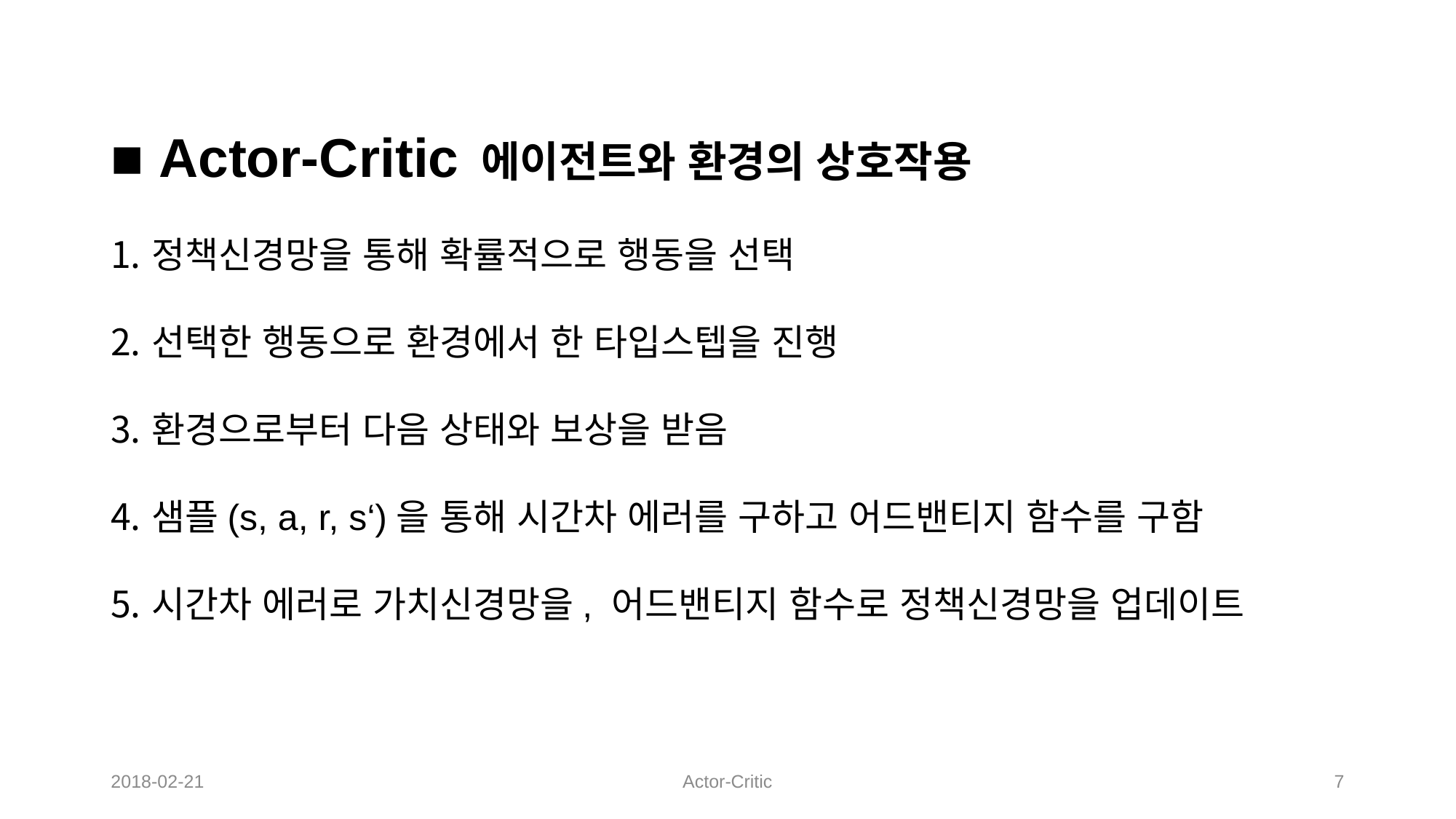

■ Actor-Critic 에이전트와 환경의 상호작용
정책신경망을 통해 확률적으로 행동을 선택
선택한 행동으로 환경에서 한 타입스텝을 진행
환경으로부터 다음 상태와 보상을 받음
샘플(s, a, r, s‘)을 통해 시간차 에러를 구하고 어드밴티지 함수를 구함
시간차 에러로 가치신경망을, 어드밴티지 함수로 정책신경망을 업데이트
2018-02-21
Actor-Critic
7